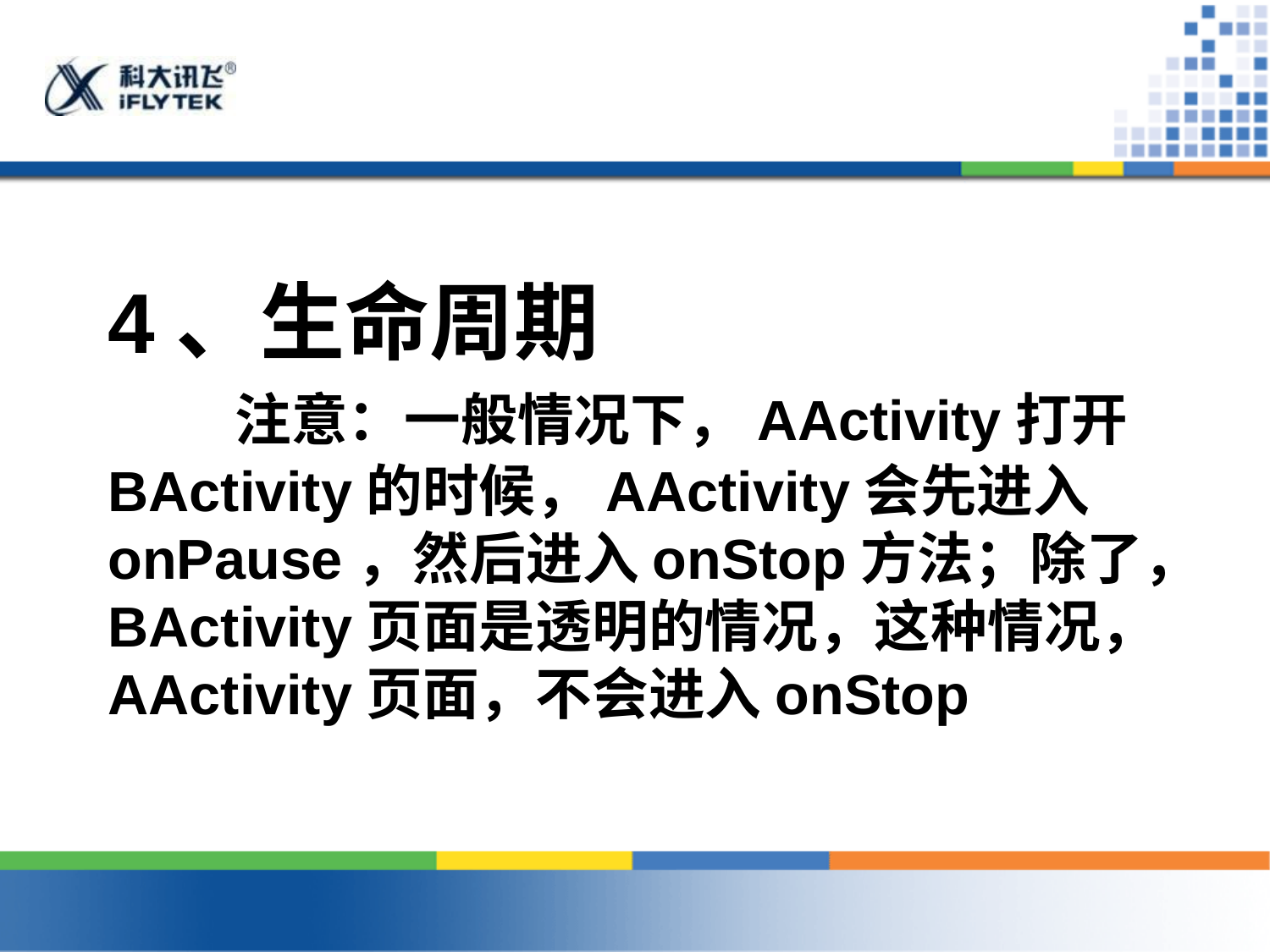

# 4、生命周期 注意：一般情况下，AActivity打开BActivity的时候，AActivity会先进入onPause，然后进入onStop方法；除了，BActivity页面是透明的情况，这种情况，AActivity页面，不会进入onStop